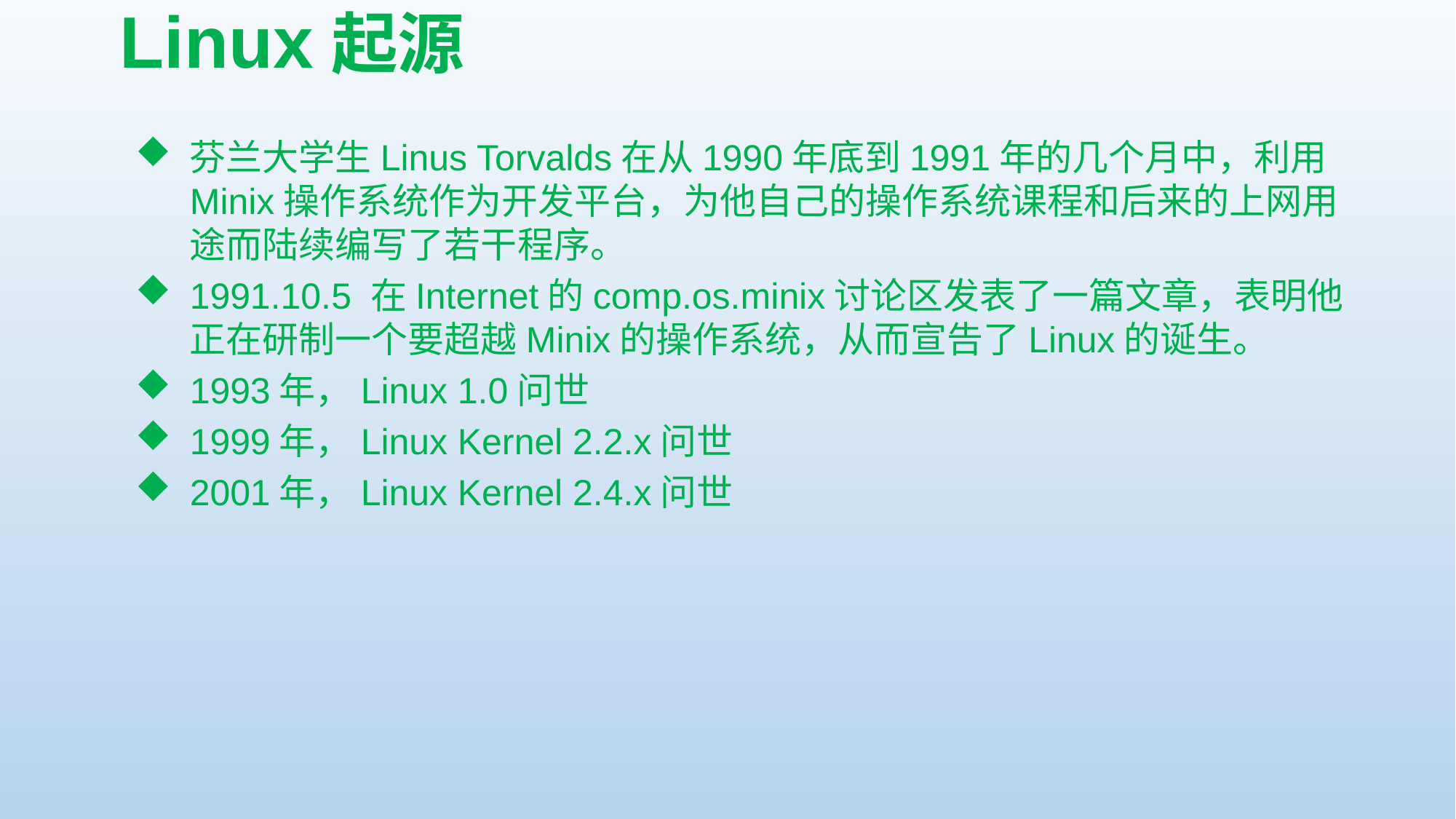

# Linux起源
芬兰大学生Linus Torvalds在从1990年底到1991年的几个月中，利用Minix操作系统作为开发平台，为他自己的操作系统课程和后来的上网用途而陆续编写了若干程序。
1991.10.5 在Internet的comp.os.minix讨论区发表了一篇文章，表明他正在研制一个要超越Minix的操作系统，从而宣告了Linux的诞生。
1993年，Linux 1.0问世
1999年，Linux Kernel 2.2.x问世
2001年，Linux Kernel 2.4.x问世